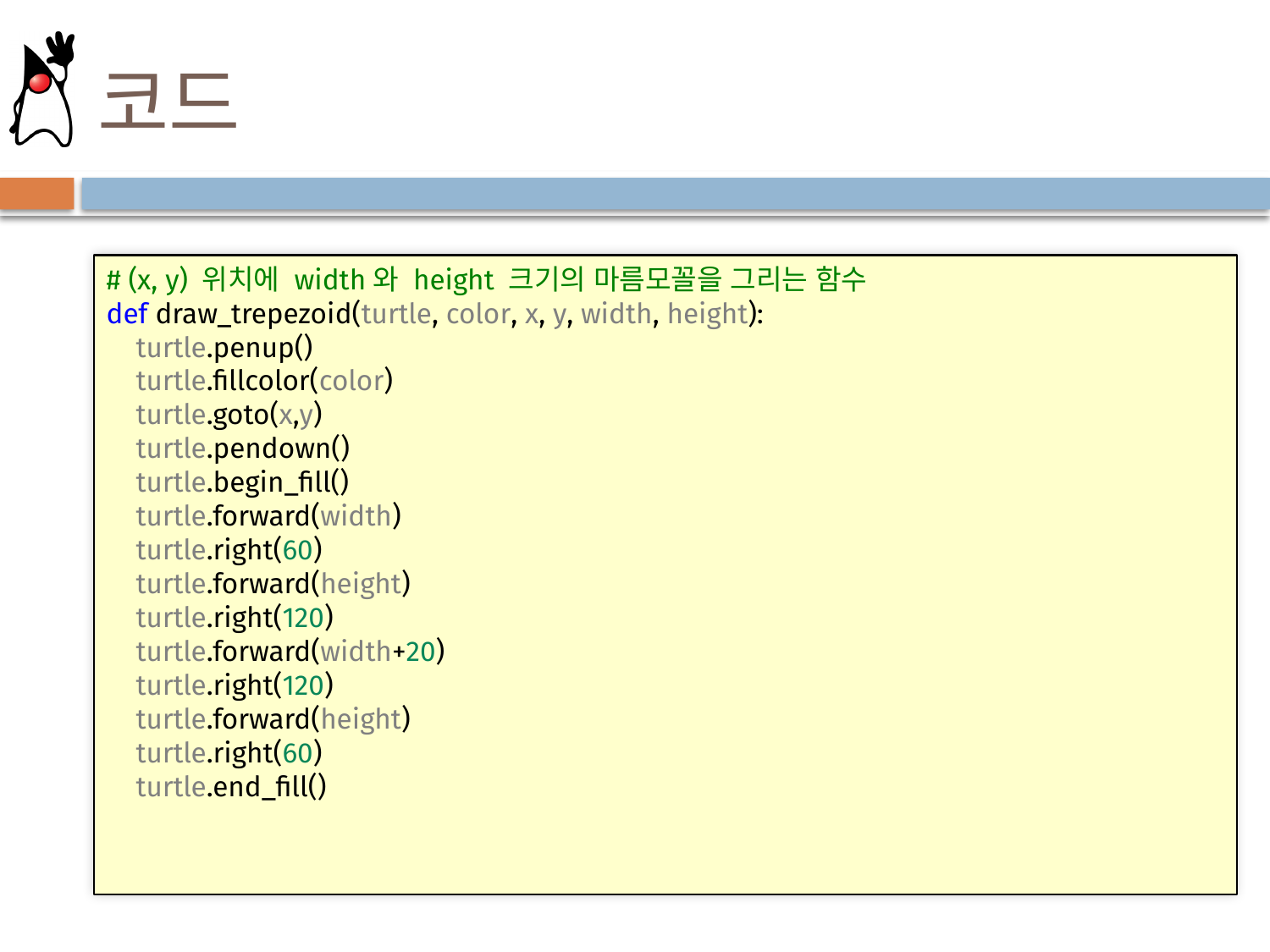

# 코드
# (x, y) 위치에 width와 height 크기의 마름모꼴을 그리는 함수
def draw_trepezoid(turtle, color, x, y, width, height):
    turtle.penup()
    turtle.fillcolor(color)
    turtle.goto(x,y)
    turtle.pendown()
    turtle.begin_fill()
    turtle.forward(width)
    turtle.right(60)
    turtle.forward(height)
    turtle.right(120)
    turtle.forward(width+20)
    turtle.right(120)
    turtle.forward(height)
    turtle.right(60)
    turtle.end_fill()